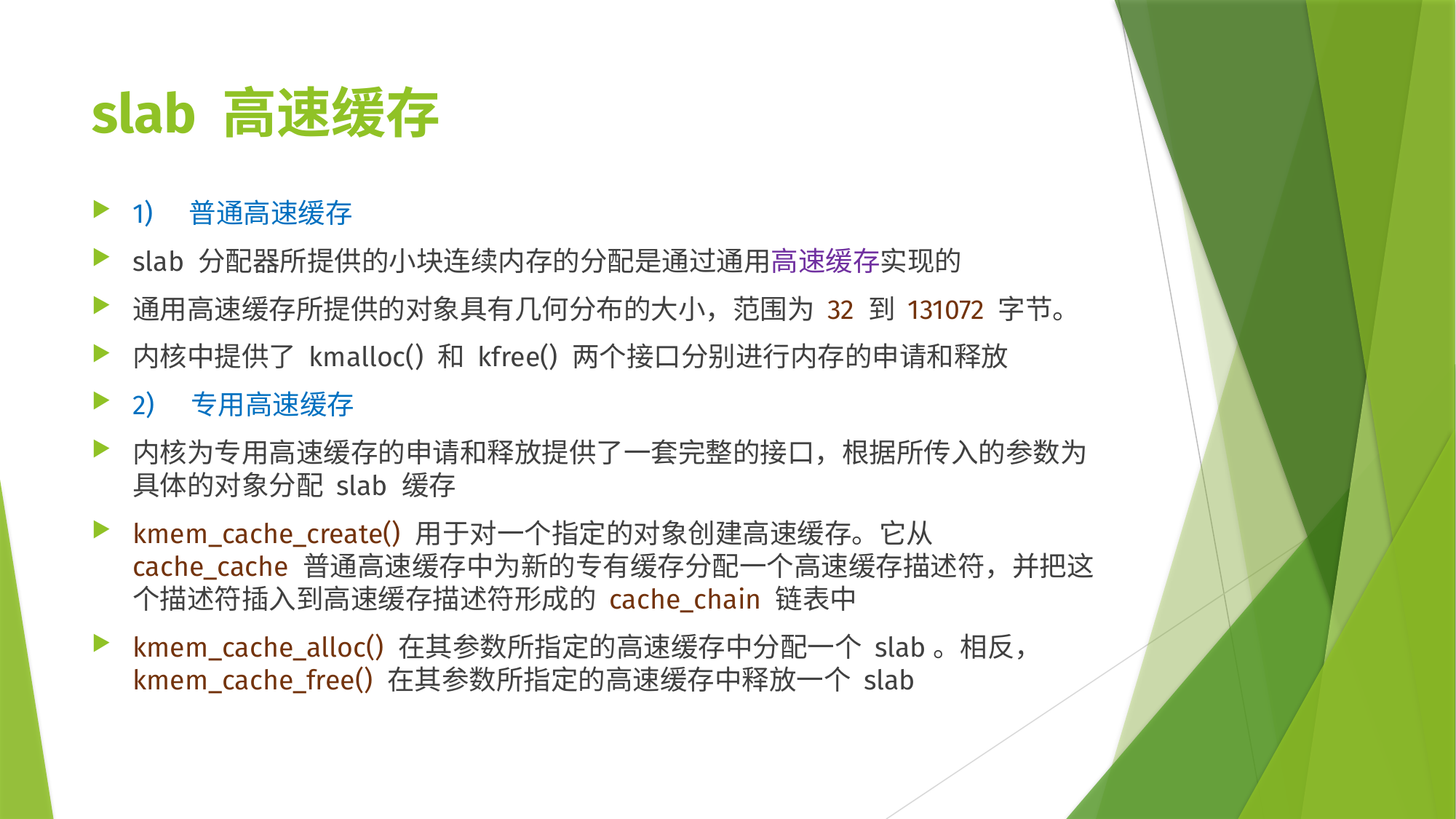

# slab 高速缓存
1)    普通高速缓存
slab 分配器所提供的小块连续内存的分配是通过通用高速缓存实现的
通用高速缓存所提供的对象具有几何分布的大小，范围为 32 到 131072 字节。
内核中提供了 kmalloc() 和 kfree() 两个接口分别进行内存的申请和释放
2)    专用高速缓存
内核为专用高速缓存的申请和释放提供了一套完整的接口，根据所传入的参数为具体的对象分配 slab 缓存
kmem_cache_create() 用于对一个指定的对象创建高速缓存。它从 cache_cache 普通高速缓存中为新的专有缓存分配一个高速缓存描述符，并把这个描述符插入到高速缓存描述符形成的 cache_chain 链表中
kmem_cache_alloc() 在其参数所指定的高速缓存中分配一个 slab。相反， kmem_cache_free() 在其参数所指定的高速缓存中释放一个 slab